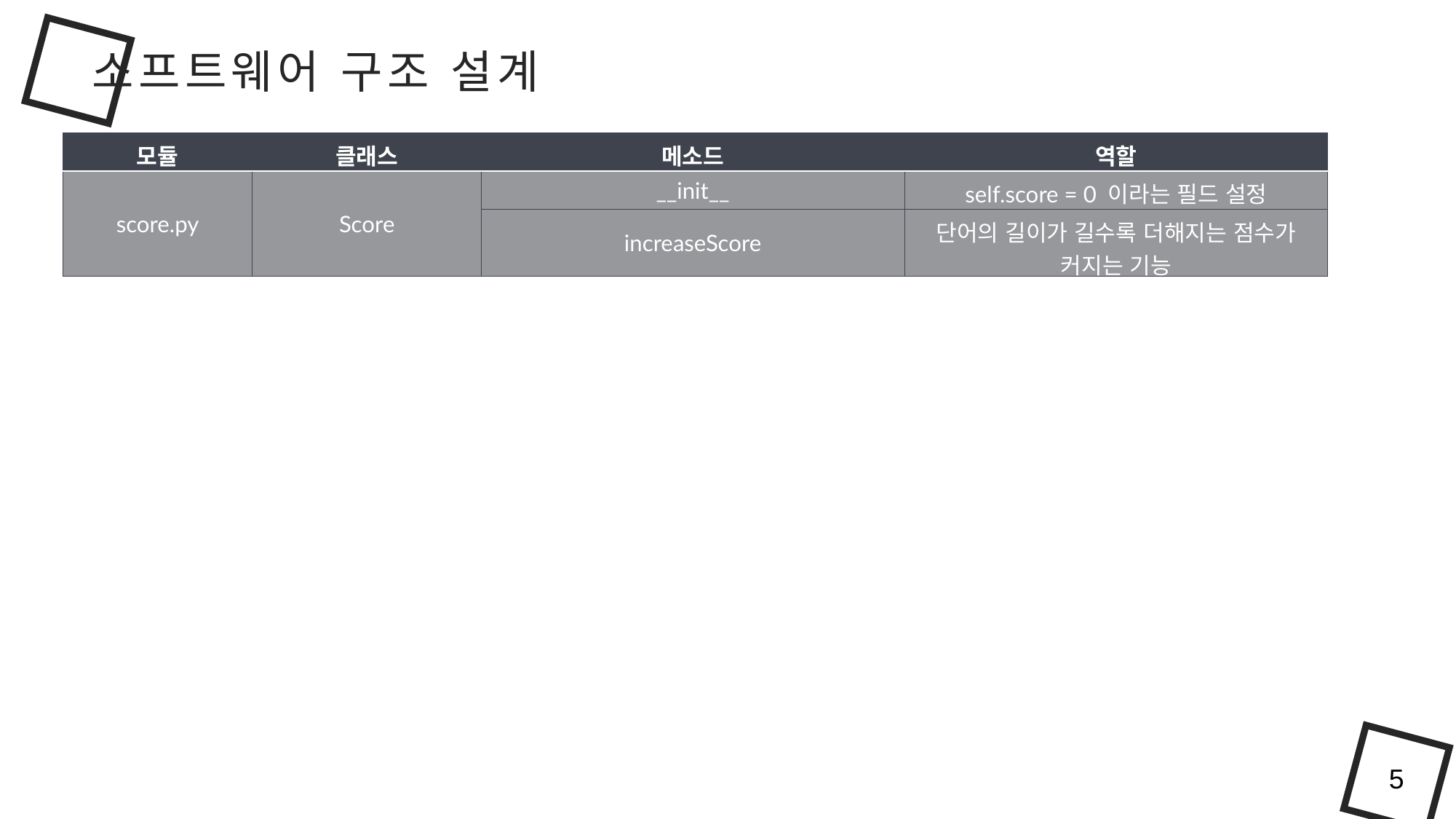

소프트웨어 구조 설계
| 모듈 | 클래스 | 메소드 | 역할 |
| --- | --- | --- | --- |
| score.py | Score | \_\_init\_\_ | self.score = 0 이라는 필드 설정 |
|  |  | increaseScore | 단어의 길이가 길수록 더해지는 점수가 커지는 기능 |